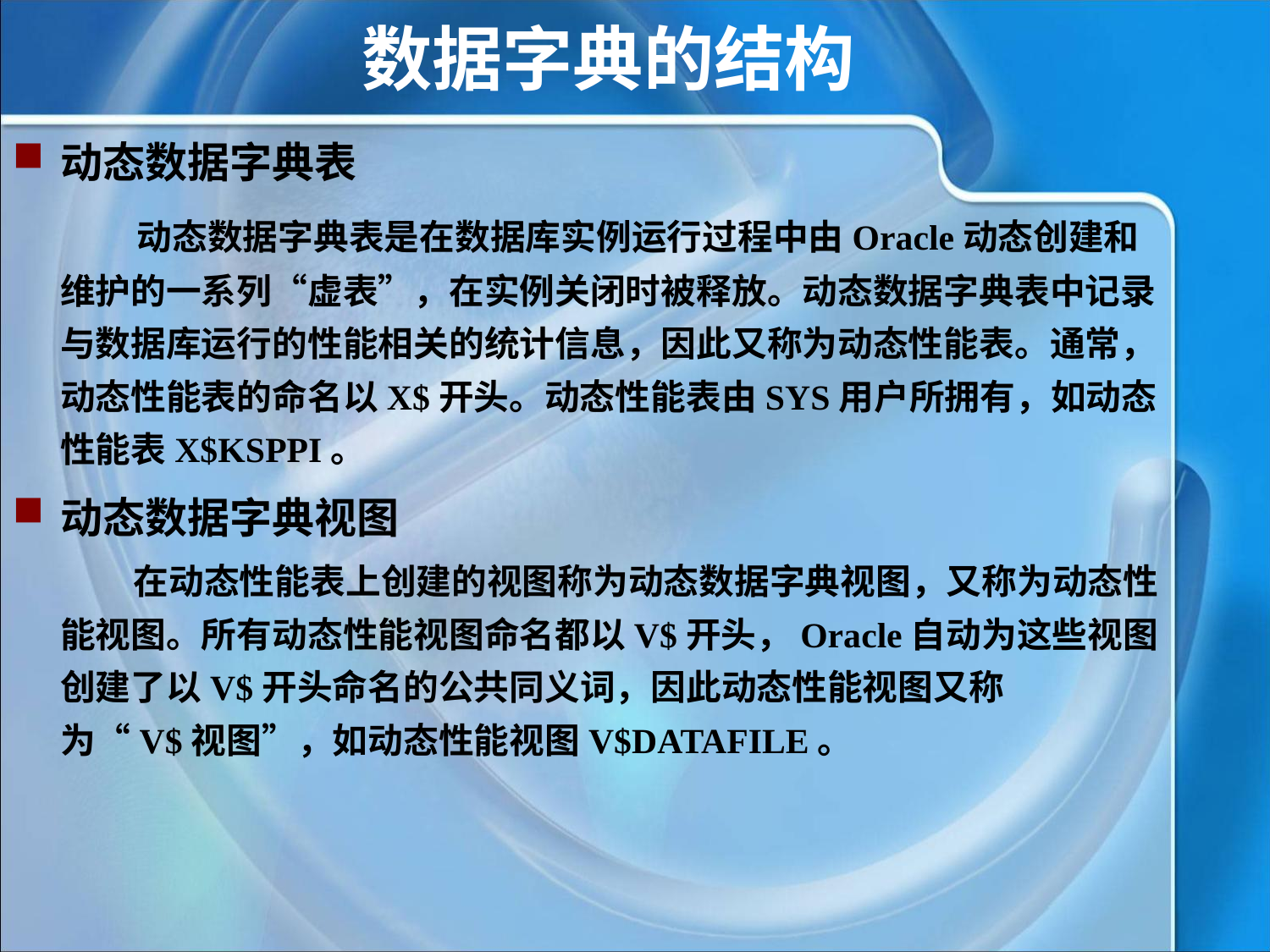

数据字典的结构
动态数据字典表
            动态数据字典表是在数据库实例运行过程中由Oracle动态创建和维护的一系列“虚表”，在实例关闭时被释放。动态数据字典表中记录与数据库运行的性能相关的统计信息，因此又称为动态性能表。通常，动态性能表的命名以X$开头。动态性能表由SYS用户所拥有，如动态性能表X$KSPPI。
动态数据字典视图
              在动态性能表上创建的视图称为动态数据字典视图，又称为动态性能视图。所有动态性能视图命名都以V$开头，Oracle自动为这些视图创建了以V$开头命名的公共同义词，因此动态性能视图又称为“V$视图”，如动态性能视图V$DATAFILE。